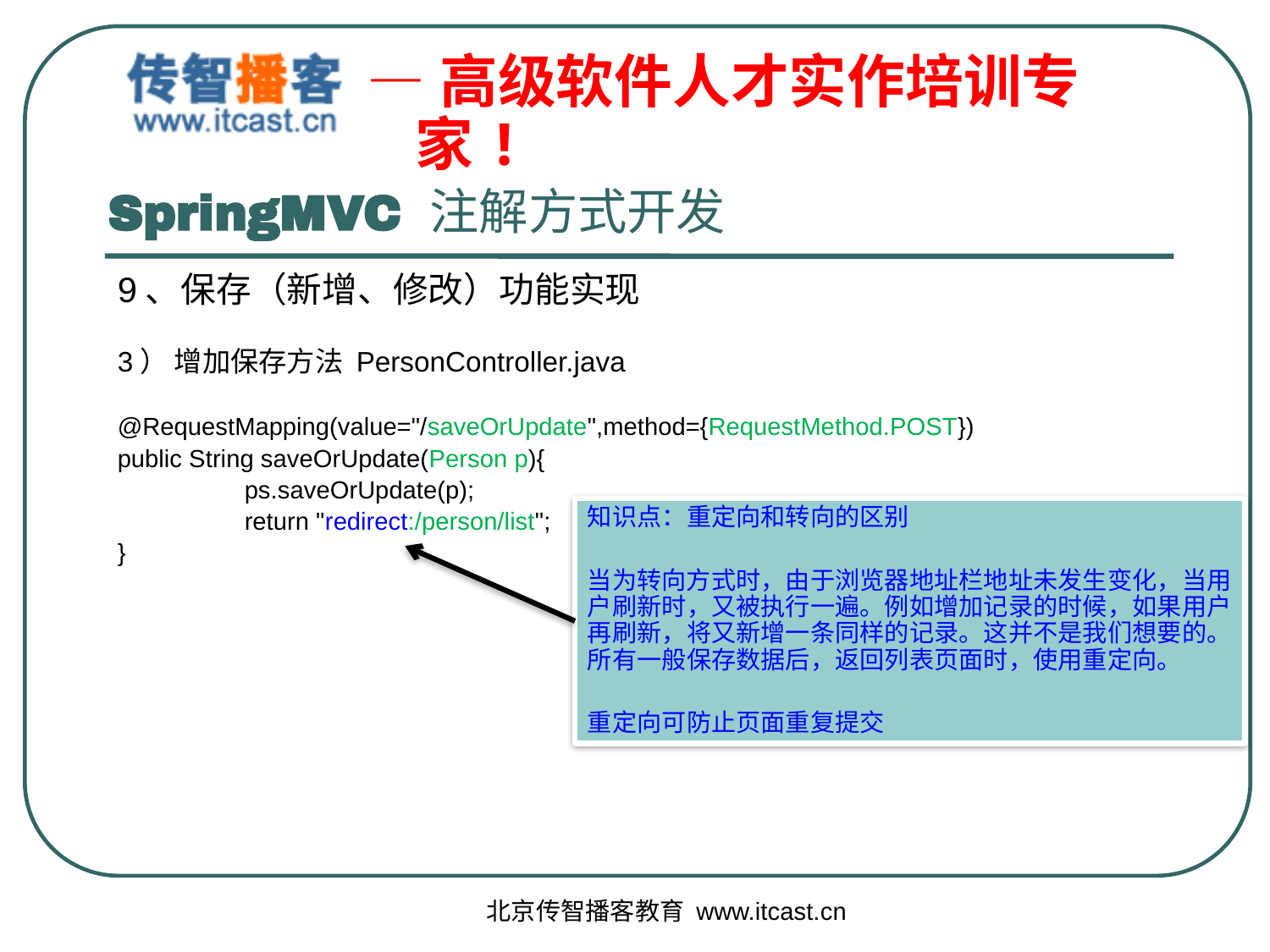

# SpringMVC 注解方式开发
9、保存（新增、修改）功能实现

3） 增加保存方法 PersonController.java

@RequestMapping(value="/saveOrUpdate",method={RequestMethod.POST})
public String saveOrUpdate(Person p){
	ps.saveOrUpdate(p);
	return "redirect:/person/list";
}
知识点：重定向和转向的区别

当为转向方式时，由于浏览器地址栏地址未发生变化，当用户刷新时，又被执行一遍。例如增加记录的时候，如果用户再刷新，将又新增一条同样的记录。这并不是我们想要的。所有一般保存数据后，返回列表页面时，使用重定向。

重定向可防止页面重复提交
北京传智播客教育 www.itcast.cn